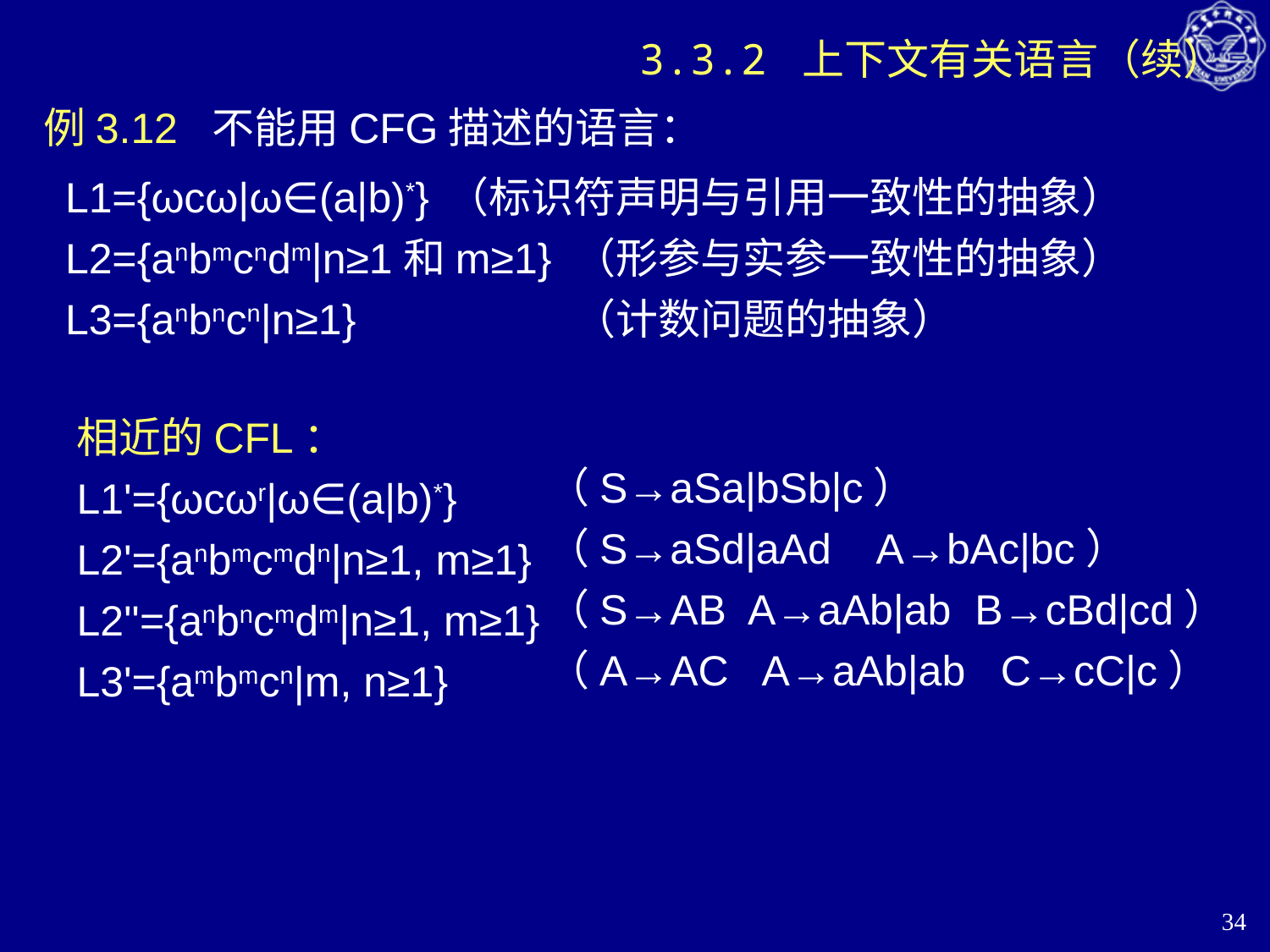

# 3.3.2 上下文有关语言（续）
例3.12  不能用CFG描述的语言：
L1={ωcω|ω∈(a|b)*}	（标识符声明与引用一致性的抽象）
L2={anbmcndm|n≥1和m≥1}	（形参与实参一致性的抽象）
L3={anbncn|n≥1} 		（计数问题的抽象）
相近的CFL：
L1'={ωcωr|ω∈(a|b)*}
L2'={anbmcmdn|n≥1, m≥1}
L2''={anbncmdm|n≥1, m≥1}
L3'={ambmcn|m, n≥1}
（S→aSa|bSb|c）
（S→aSd|aAd    A→bAc|bc）
（S→AB  A→aAb|ab  B→cBd|cd）
（A→AC   A→aAb|ab   C→cC|c）
34